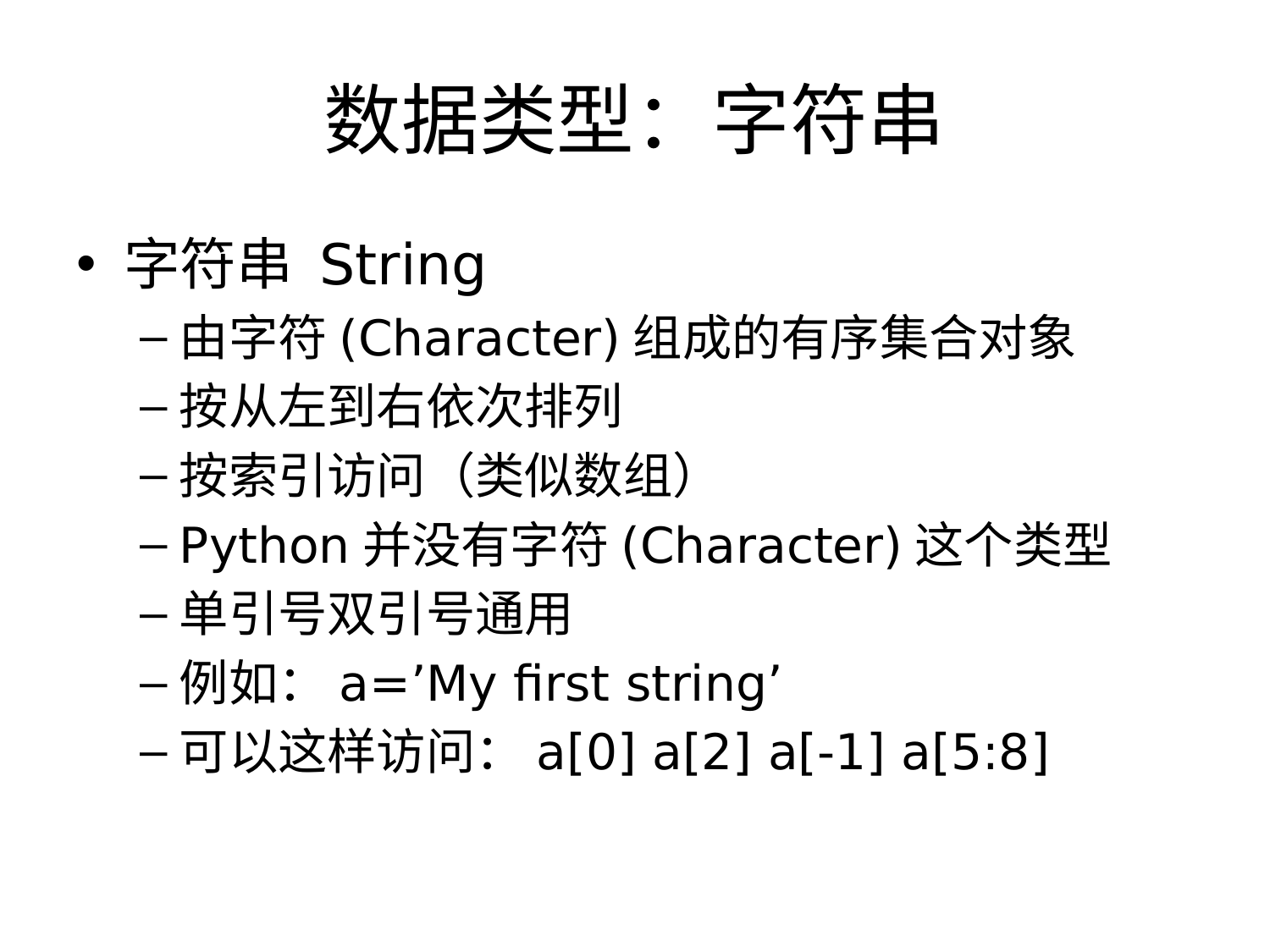

# 数据类型：字符串
字符串 String
由字符(Character)组成的有序集合对象
按从左到右依次排列
按索引访问（类似数组）
Python并没有字符(Character)这个类型
单引号双引号通用
例如：a=’My first string’
可以这样访问：a[0] a[2] a[-1] a[5:8]